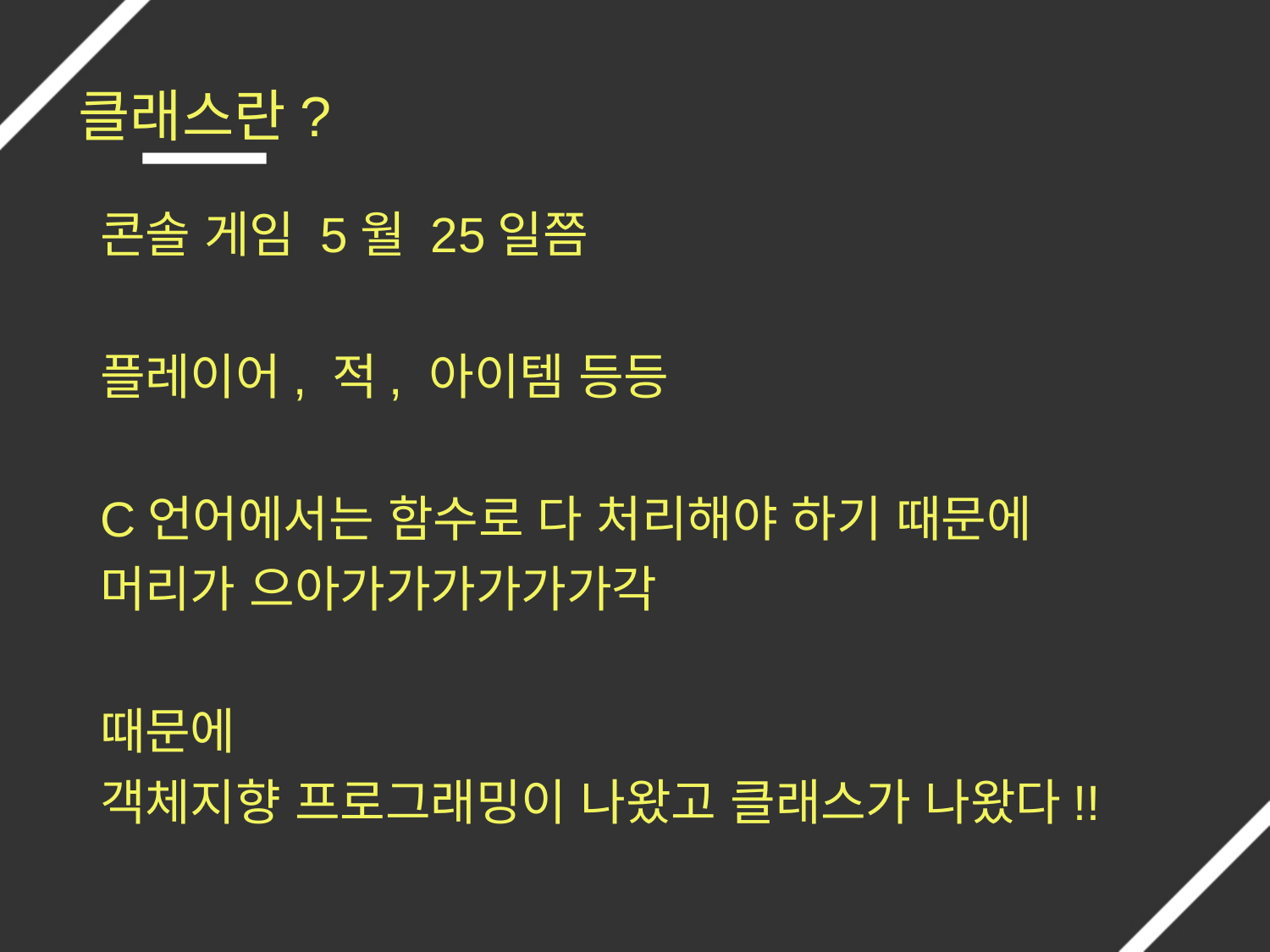

# 클래스란?
콘솔 게임 5월 25일쯤

플레이어, 적, 아이템 등등

C언어에서는 함수로 다 처리해야 하기 때문에
머리가 으아가가가가가가각

때문에
객체지향 프로그래밍이 나왔고 클래스가 나왔다!!